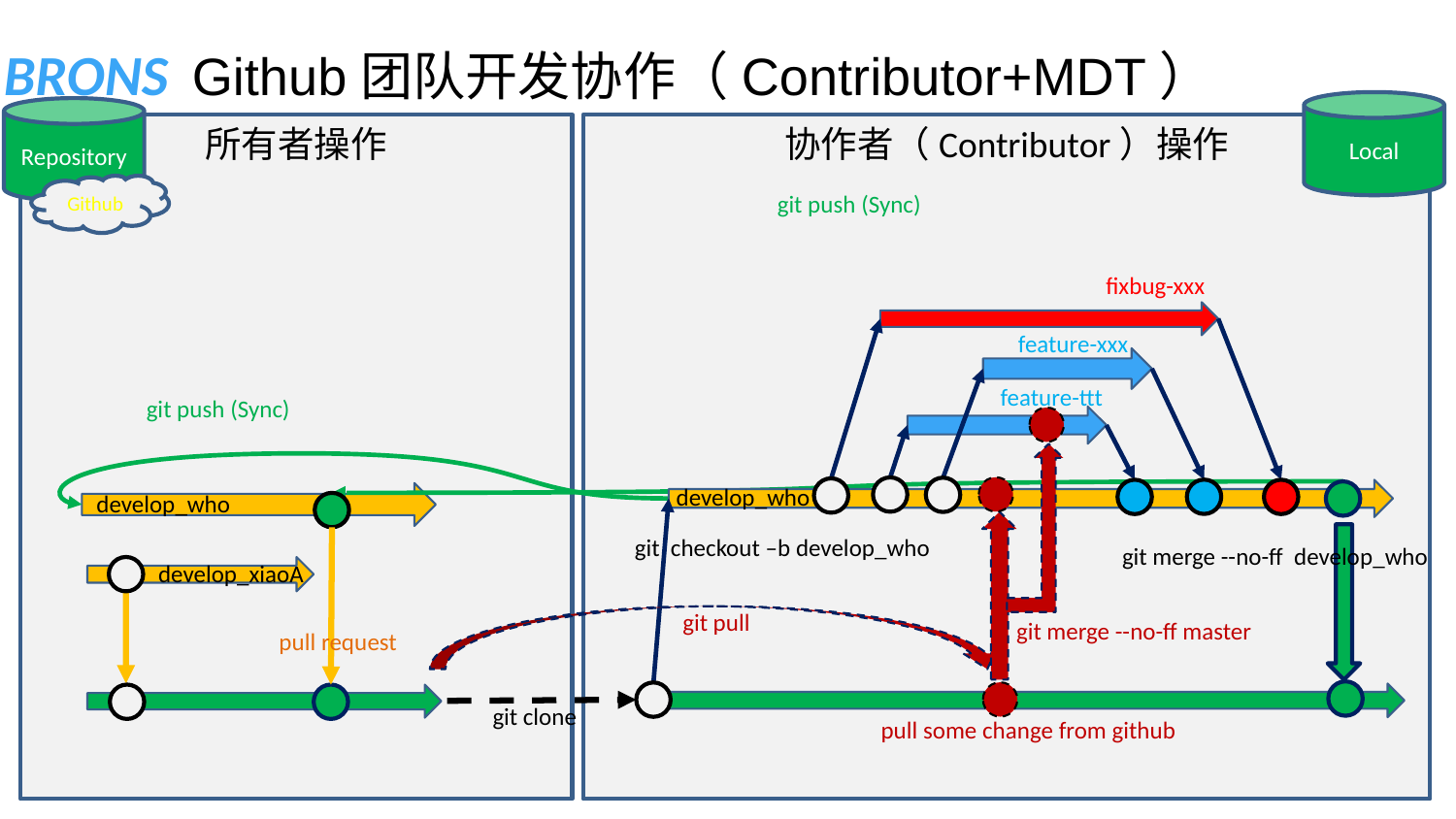

# Github团队开发协作（Contributor+MDT）
Local
Repository
所有者操作
协作者（Contributor）操作
Github
git push (Sync)

fixbug-xxx

feature-xxx

feature-ttt

git push (Sync)
develop_who

git merge --no-ff master
develop_who

git  checkout –b develop_who

git merge --no-ff  develop_who

pull request

develop_xiaoA

git pull

pull some change from github

git clone